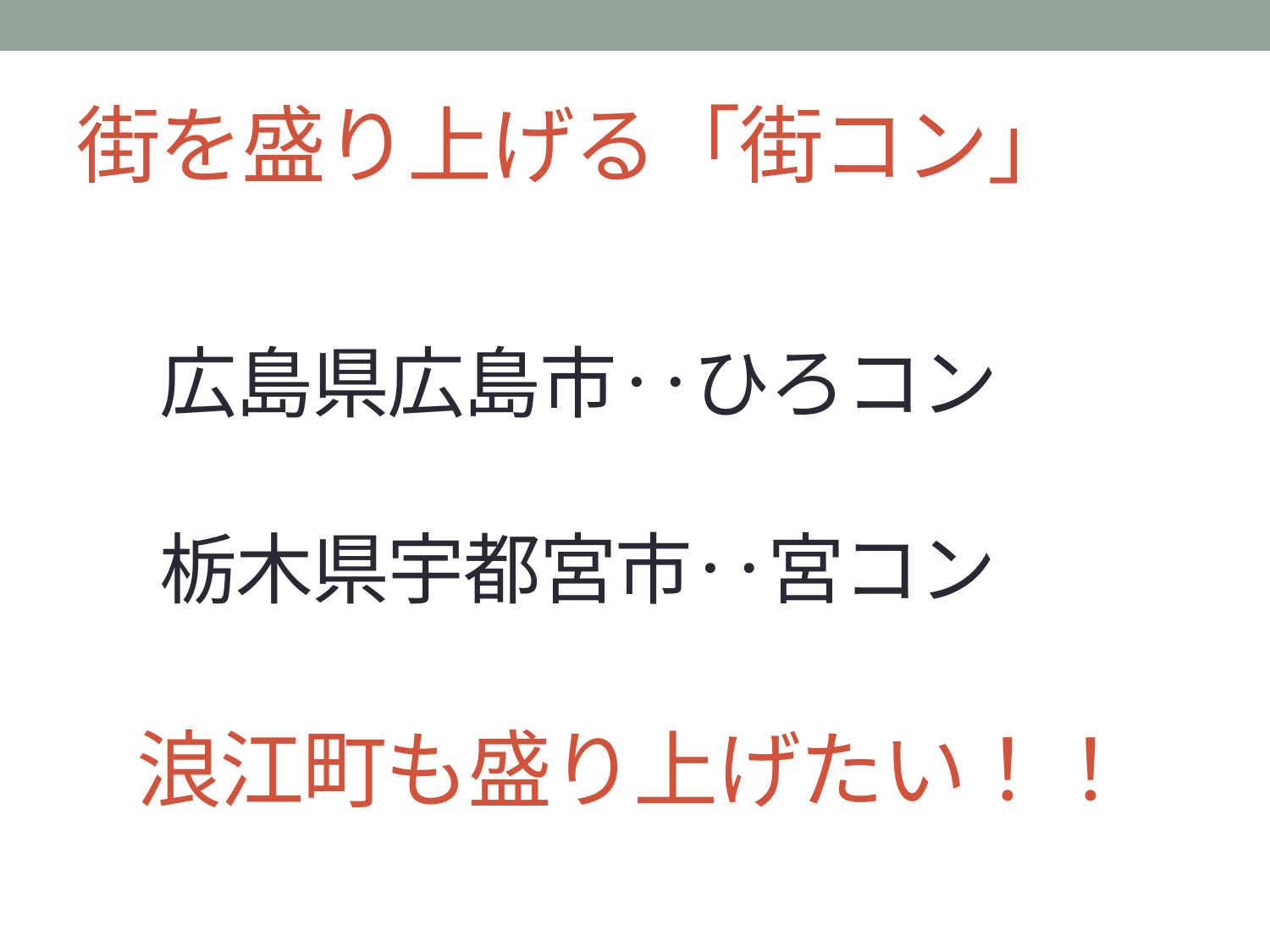

# 街を盛り上げる「街コン」
広島県広島市‥ひろコン

栃木県宇都宮市‥宮コン

浪江町も盛り上げたい！！